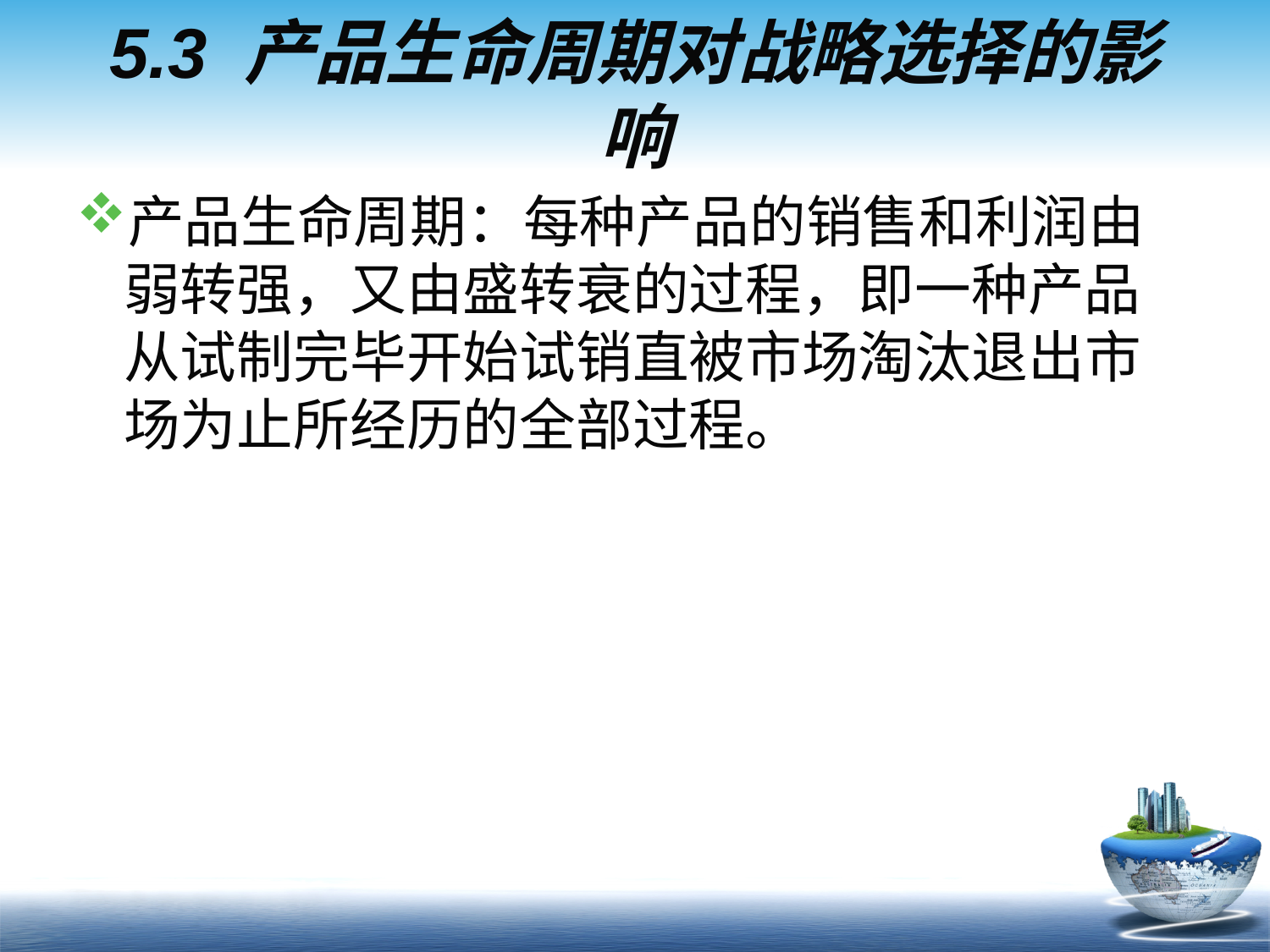

# 5.3 产品生命周期对战略选择的影响
产品生命周期：每种产品的销售和利润由弱转强，又由盛转衰的过程，即一种产品从试制完毕开始试销直被市场淘汰退出市场为止所经历的全部过程。